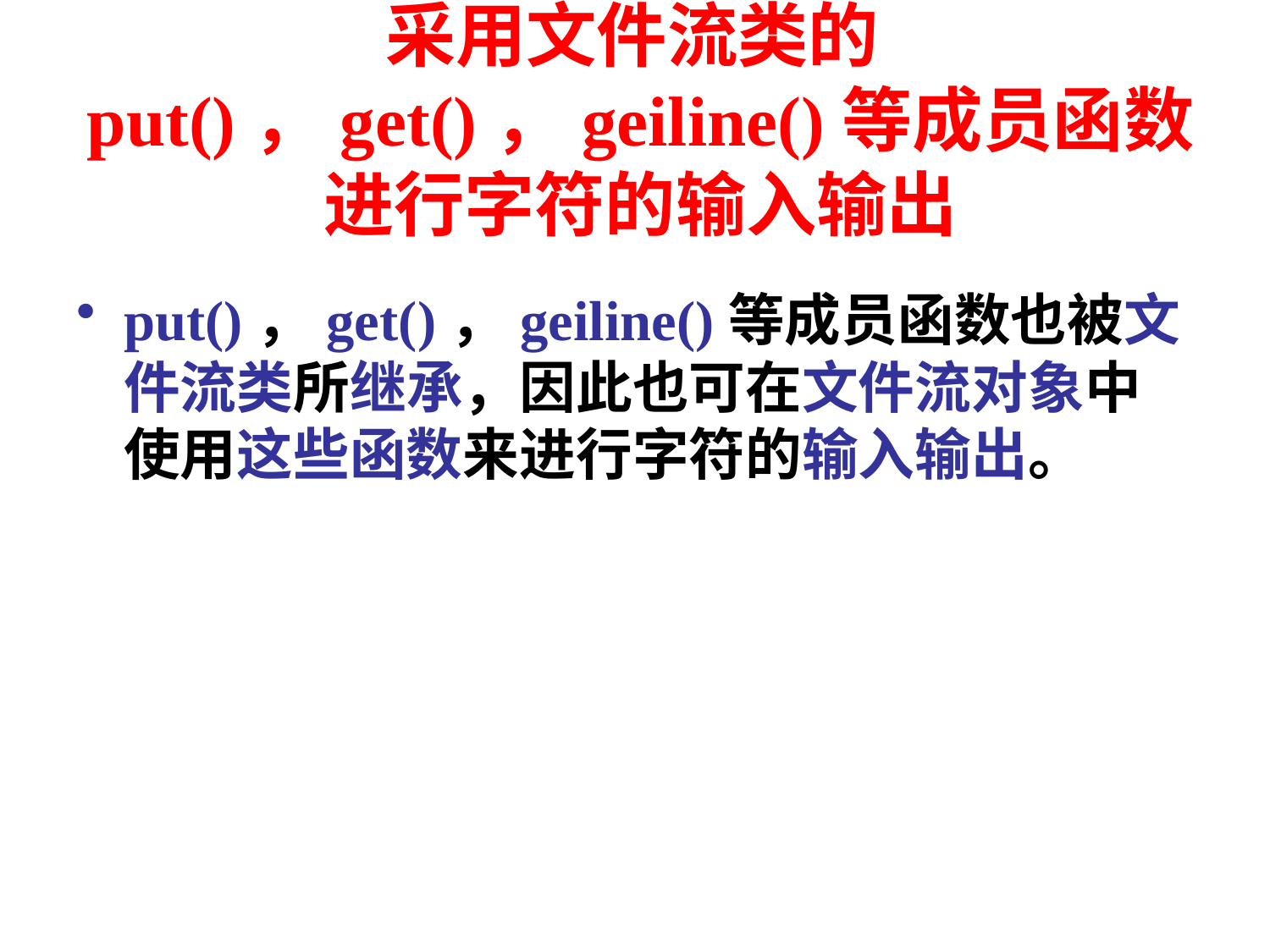

# 采用文件流类的put()，get()，geiline()等成员函数进行字符的输入输出
put()，get()，geiline()等成员函数也被文件流类所继承，因此也可在文件流对象中使用这些函数来进行字符的输入输出。